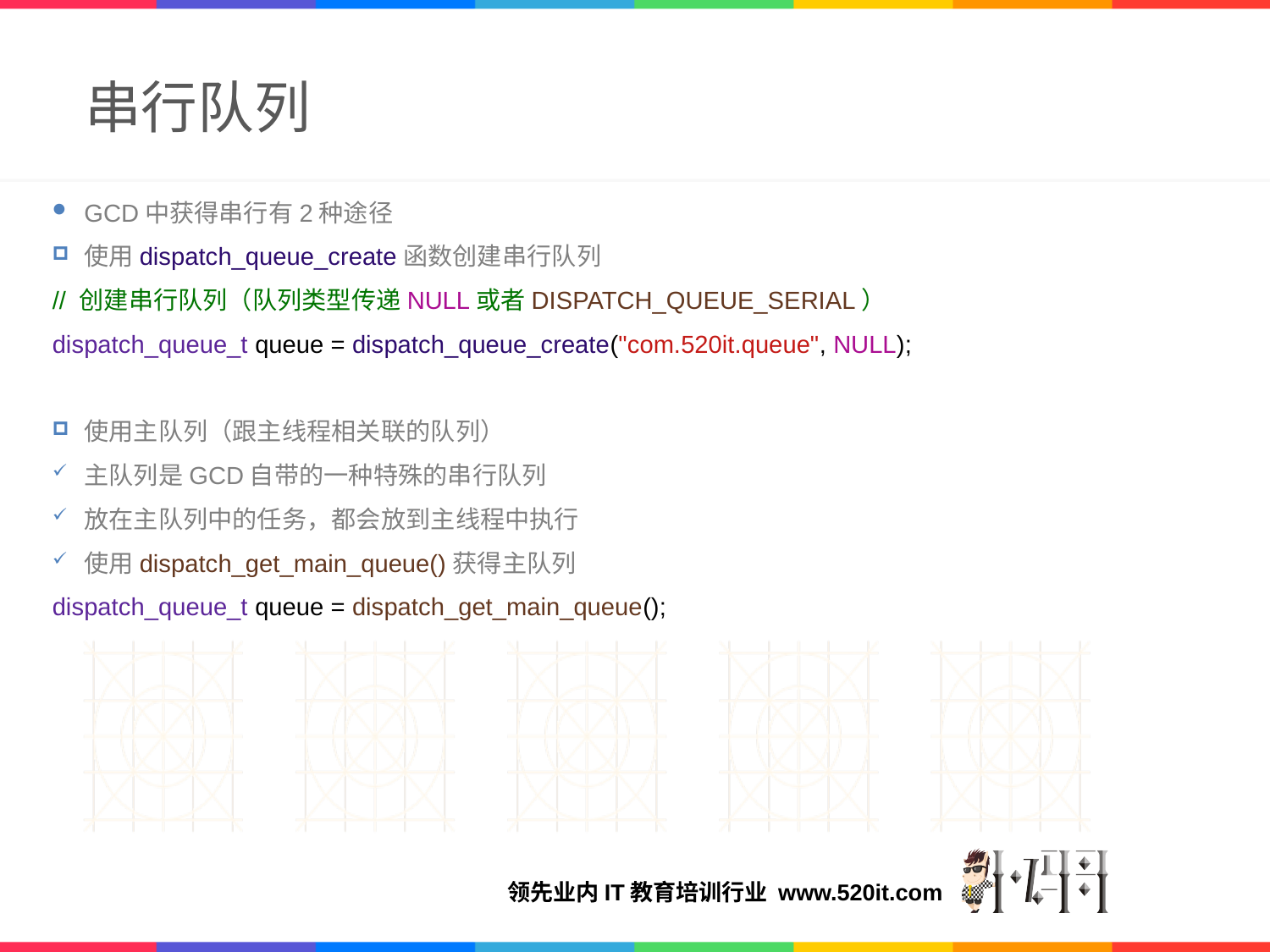

# 串行队列
GCD中获得串行有2种途径
使用dispatch_queue_create函数创建串行队列
// 创建串行队列（队列类型传递NULL或者DISPATCH_QUEUE_SERIAL）
dispatch_queue_t queue = dispatch_queue_create("com.520it.queue", NULL);

使用主队列（跟主线程相关联的队列）
主队列是GCD自带的一种特殊的串行队列
放在主队列中的任务，都会放到主线程中执行
使用dispatch_get_main_queue()获得主队列
dispatch_queue_t queue = dispatch_get_main_queue();